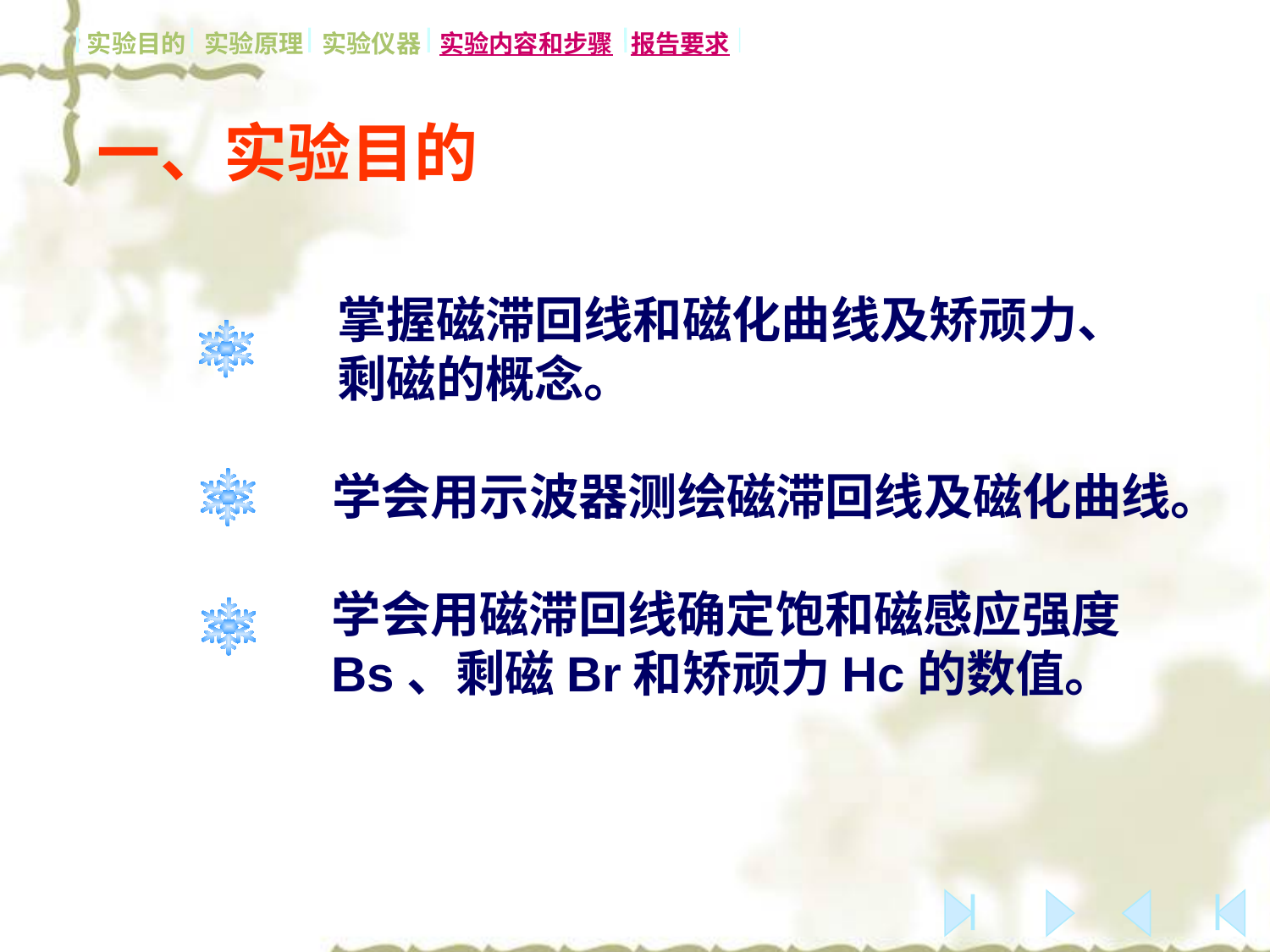

一、实验目的
掌握磁滞回线和磁化曲线及矫顽力、剩磁的概念。

学会用示波器测绘磁滞回线及磁化曲线。

学会用磁滞回线确定饱和磁感应强度Bs、剩磁Br和矫顽力Hc的数值。